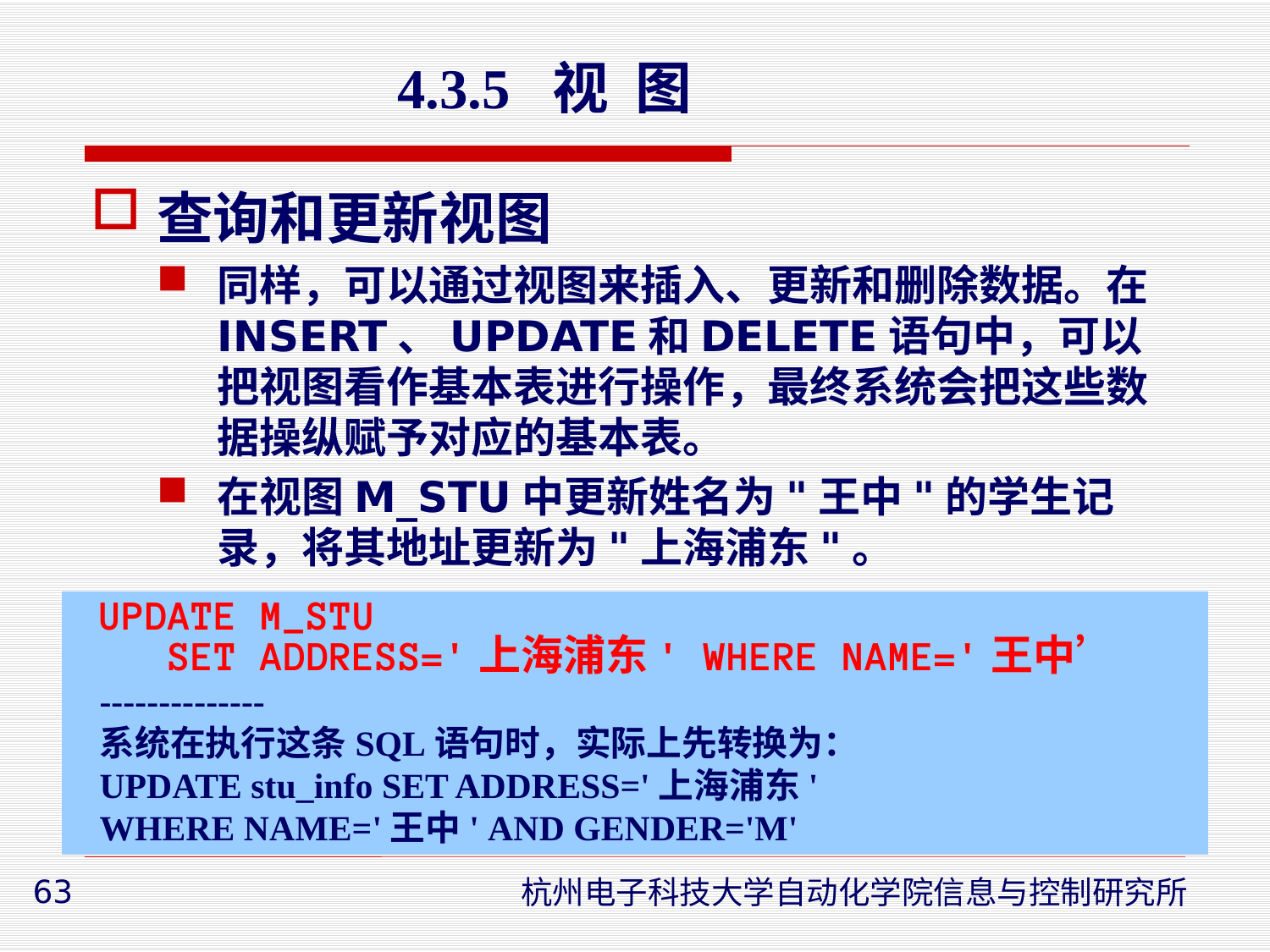

4.3.5  视  图
查询和更新视图
同样，可以通过视图来插入、更新和删除数据。在INSERT、UPDATE和DELETE语句中，可以把视图看作基本表进行操作，最终系统会把这些数据操纵赋予对应的基本表。
在视图M_STU中更新姓名为"王中"的学生记录，将其地址更新为"上海浦东"。
UPDATE M_STU
   SET ADDRESS='上海浦东' WHERE NAME='王中’
--------------
系统在执行这条SQL语句时，实际上先转换为：
UPDATE stu_info SET ADDRESS='上海浦东'
WHERE NAME='王中' AND GENDER='M'